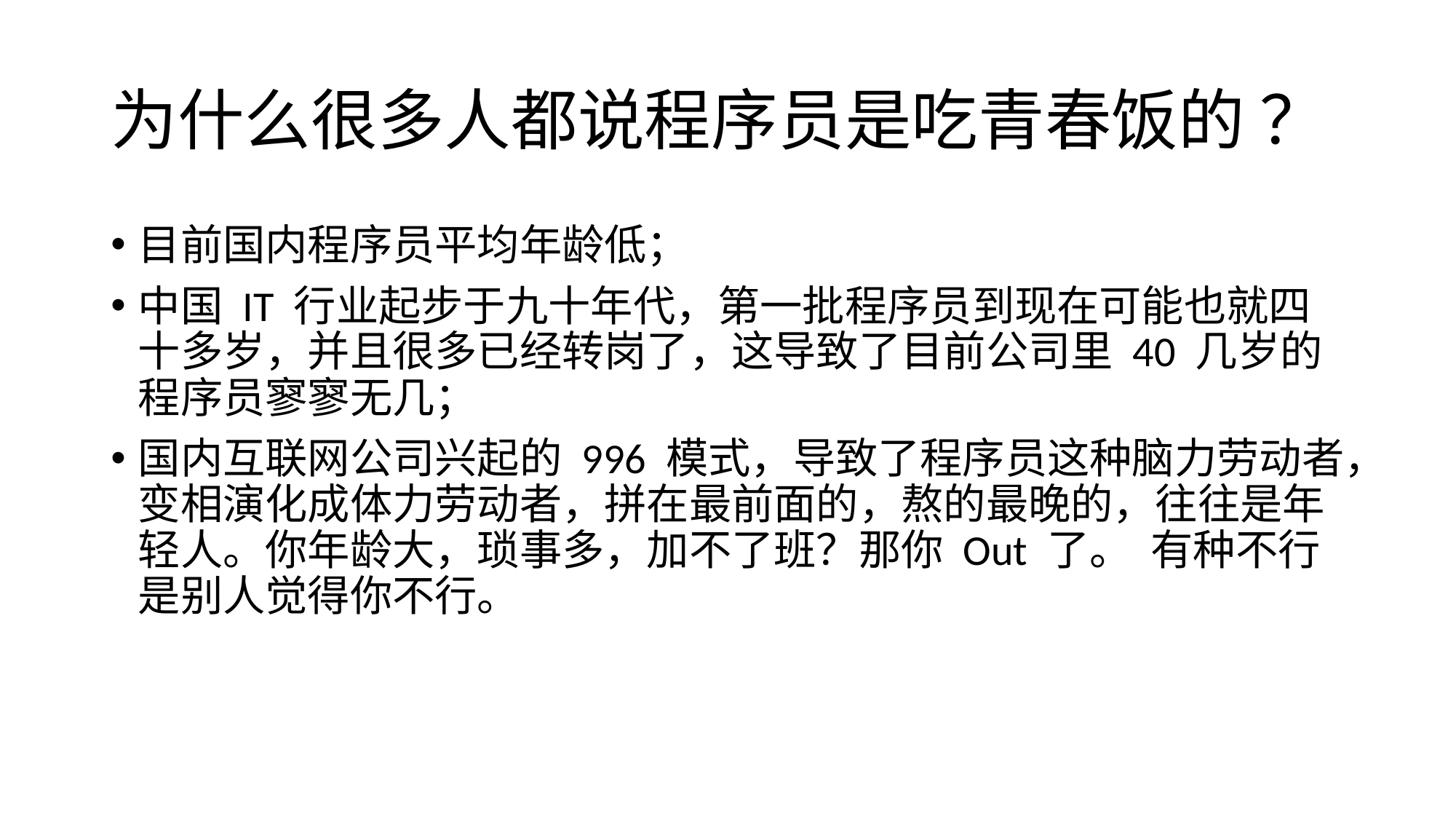

# 为什么很多人都说程序员是吃青春饭的 ？
目前国内程序员平均年龄低；
中国 IT 行业起步于九十年代，第一批程序员到现在可能也就四十多岁，并且很多已经转岗了，这导致了目前公司里 40 几岁的程序员寥寥无几；
国内互联网公司兴起的 996 模式，导致了程序员这种脑力劳动者，变相演化成体力劳动者，拼在最前面的，熬的最晚的，往往是年轻人。你年龄大，琐事多，加不了班？那你 Out 了。  有种不行是别人觉得你不行。